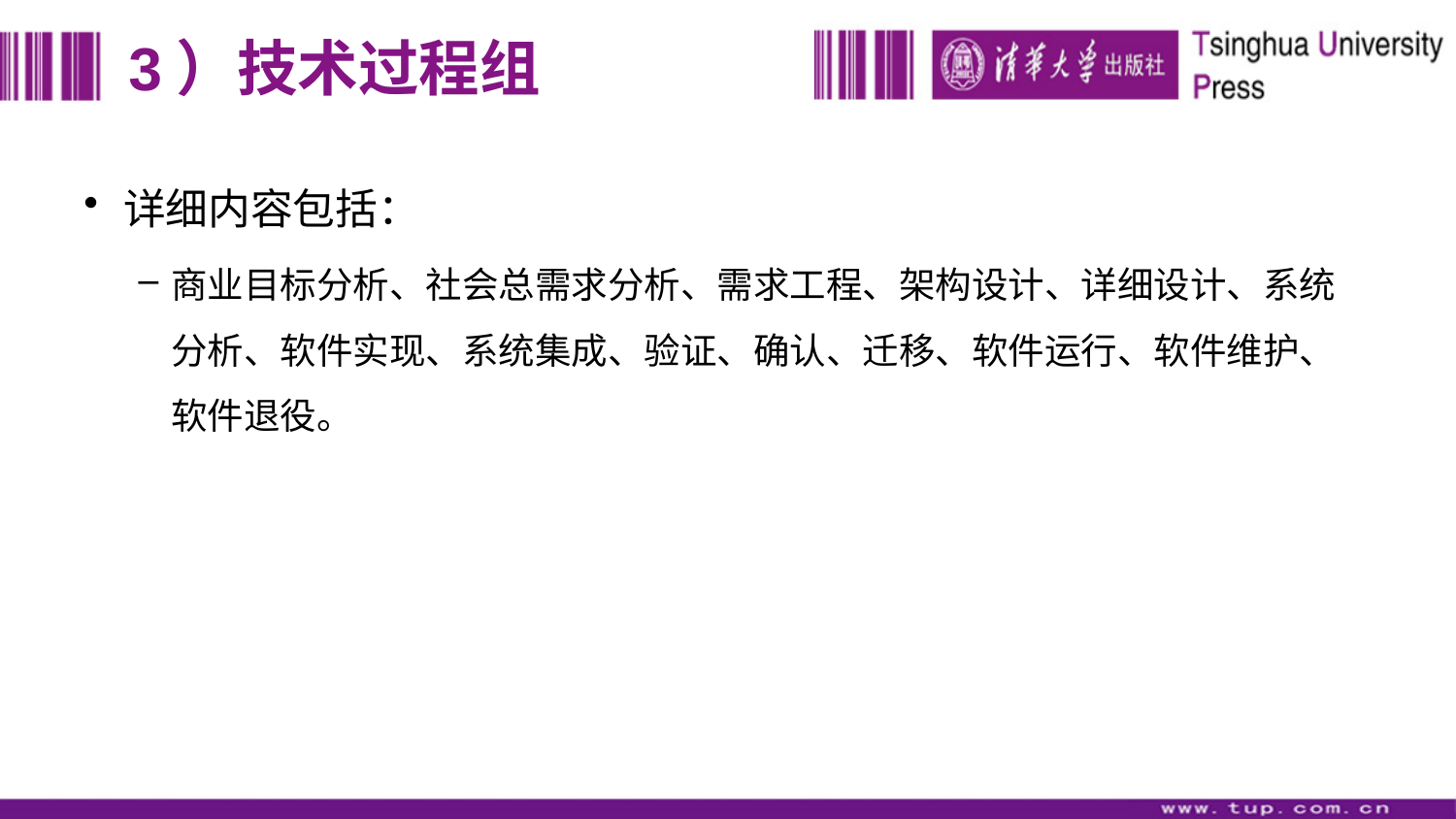

# 3）技术过程组
详细内容包括：
商业目标分析、社会总需求分析、需求工程、架构设计、详细设计、系统分析、软件实现、系统集成、验证、确认、迁移、软件运行、软件维护、软件退役。